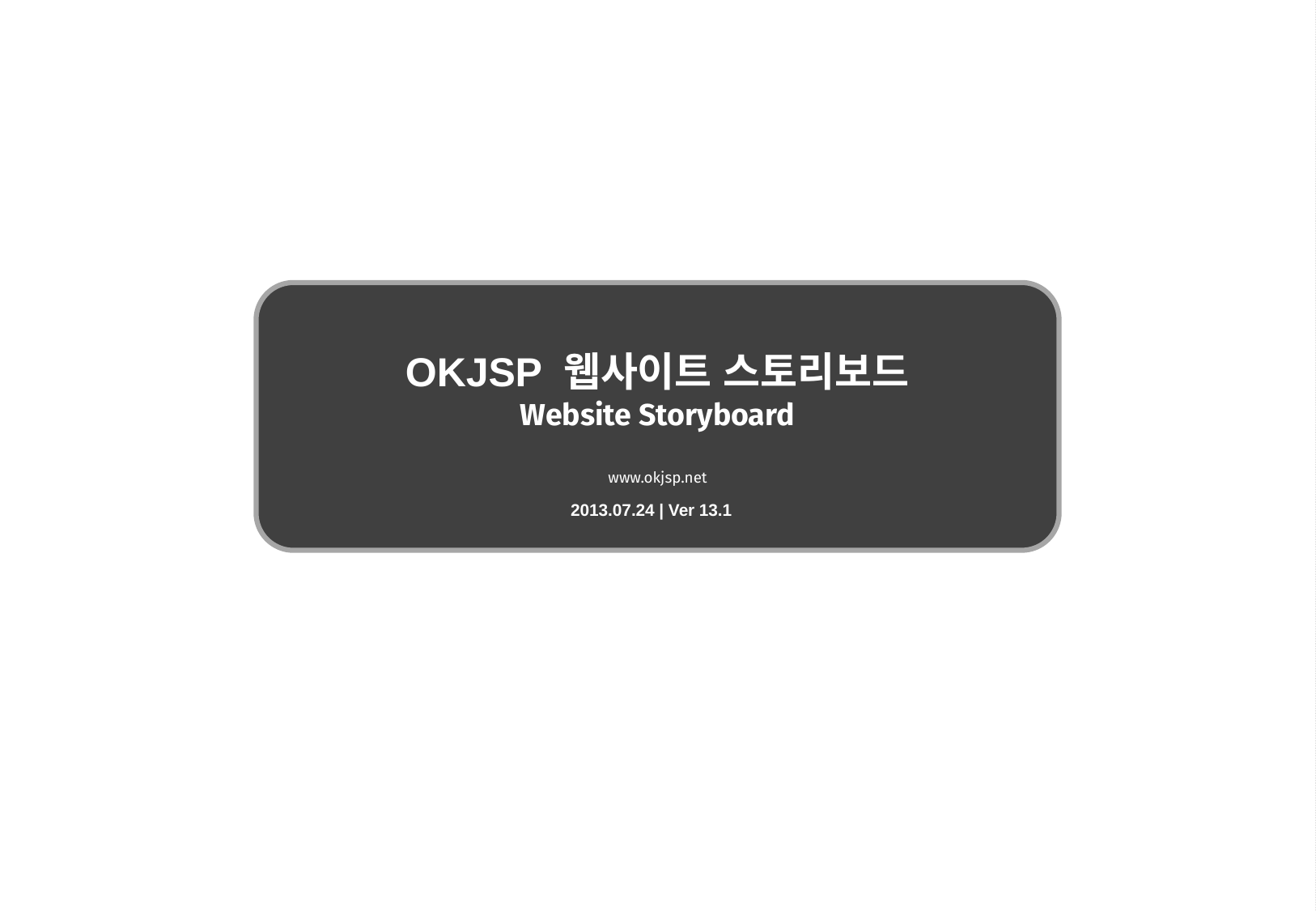

OKJSP 웹사이트 스토리보드
Website Storyboard

www.okjsp.net
2013.07.24 | Ver 13.1